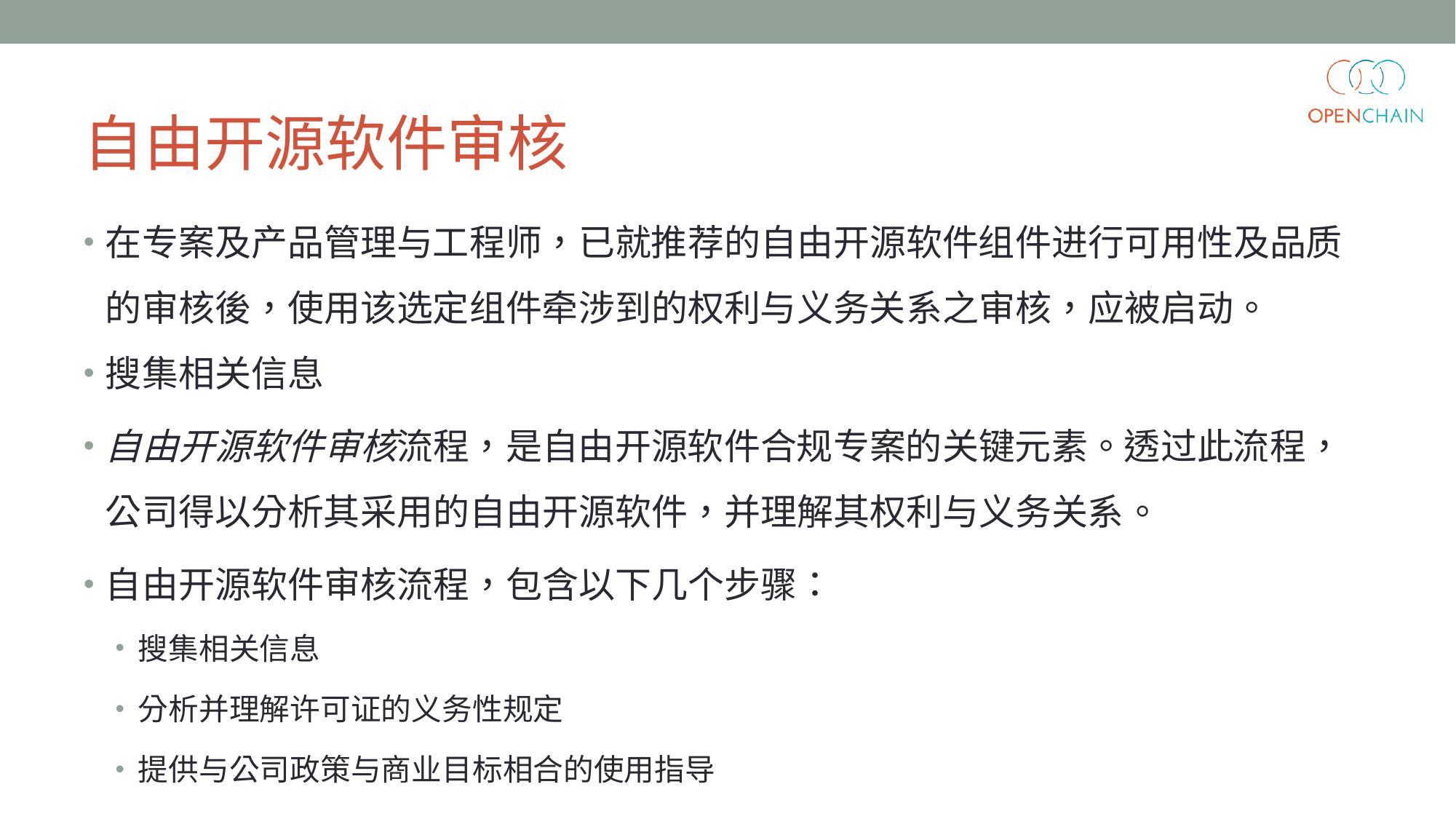

# 自由开源软件审核
在专案及产品管理与工程师，已就推荐的自由开源软件组件进行可用性及品质的审核後，使用该选定组件牵涉到的权利与义务关系之审核，应被启动。
搜集相关信息
自由开源软件审核流程，是自由开源软件合规专案的关键元素。透过此流程，公司得以分析其采用的自由开源软件，并理解其权利与义务关系。
自由开源软件审核流程，包含以下几个步骤：
搜集相关信息
分析并理解许可证的义务性规定
提供与公司政策与商业目标相合的使用指导